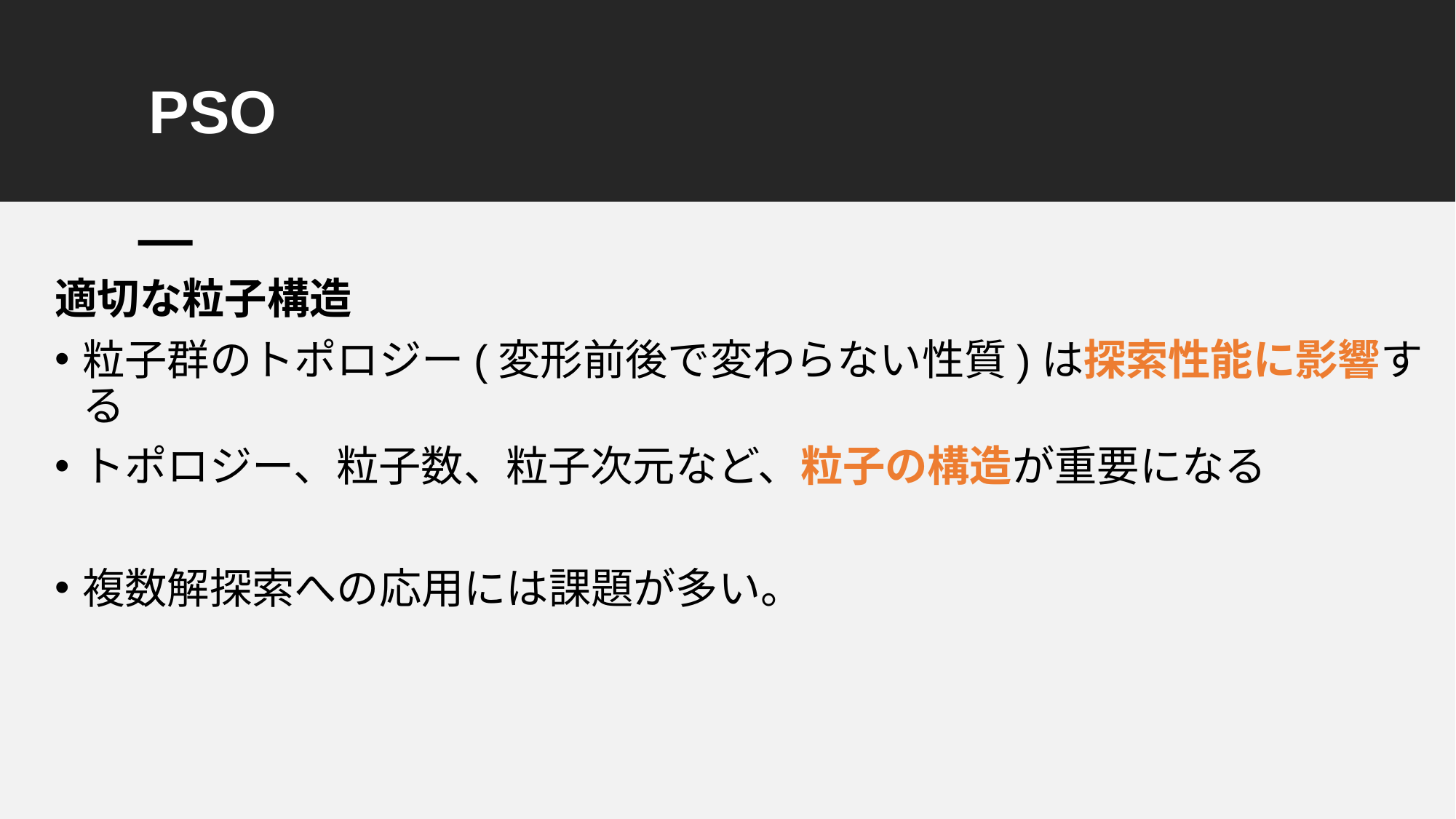

# PSO

適切な粒子構造
粒子群のトポロジー(変形前後で変わらない性質)は探索性能に影響する
トポロジー、粒子数、粒子次元など、粒子の構造が重要になる

複数解探索への応用には課題が多い。